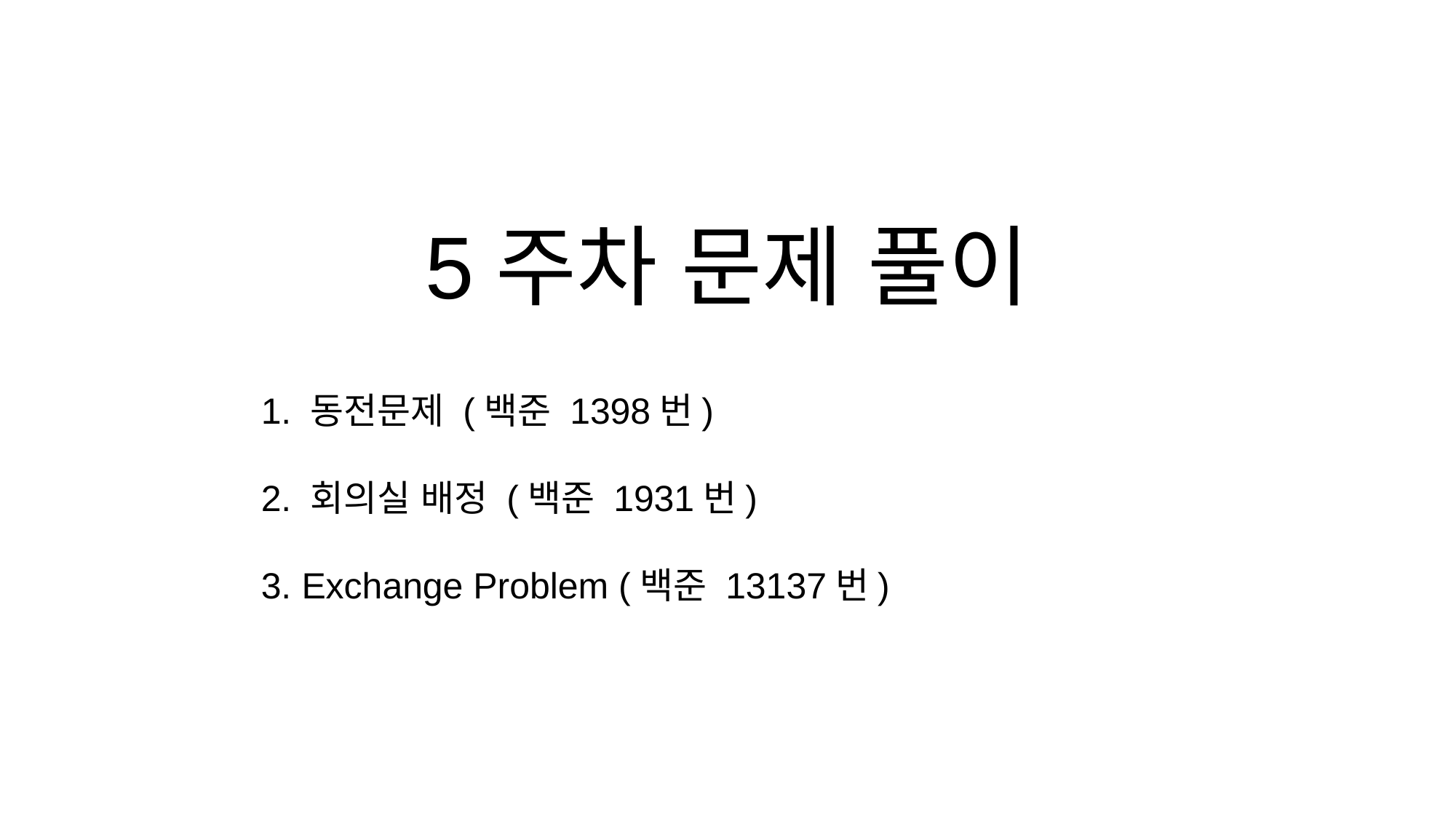

5주차 문제 풀이
1. 동전문제 (백준 1398번)

2. 회의실 배정 (백준 1931번)

3. Exchange Problem (백준 13137번)